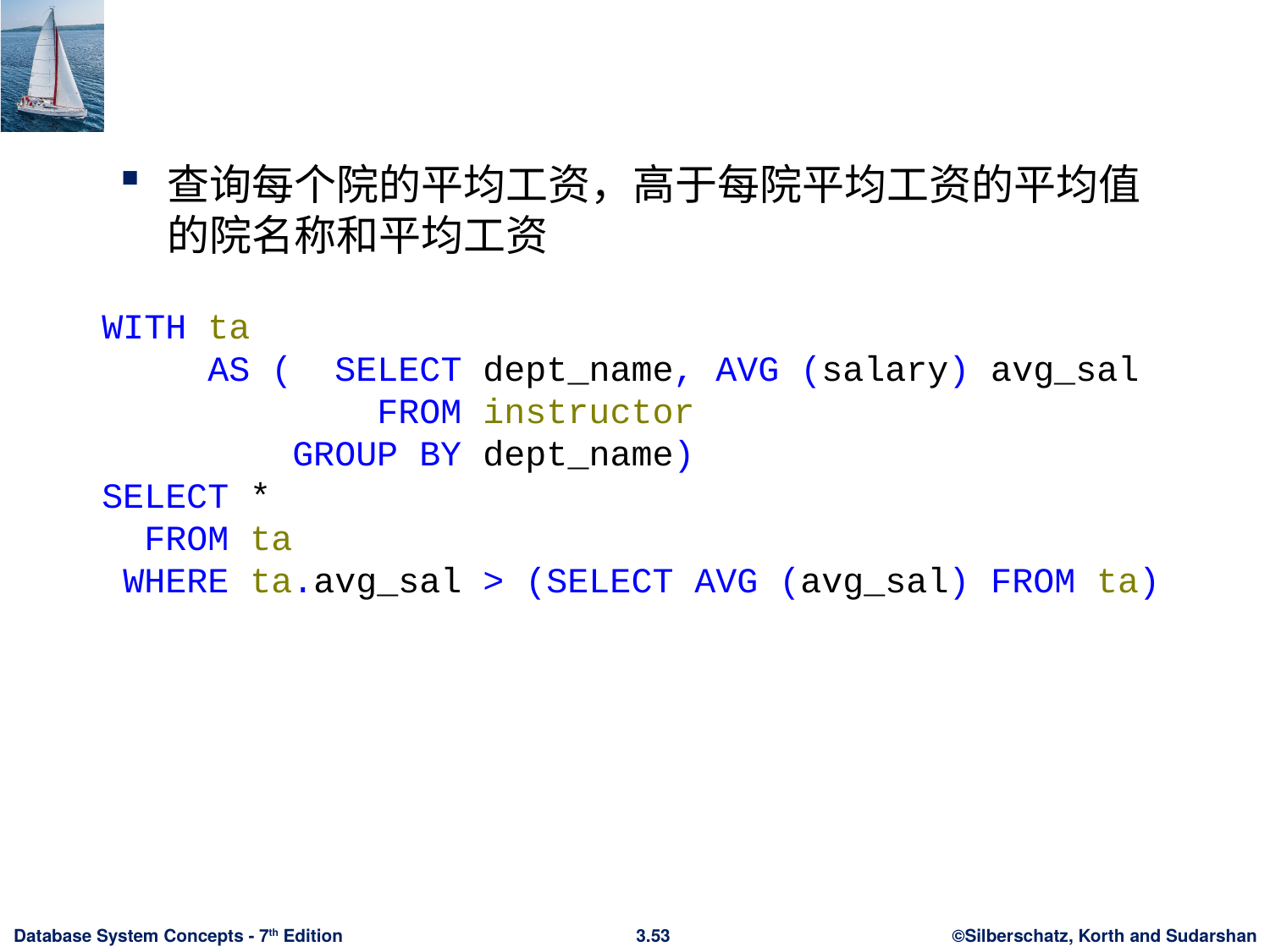

#
查询每个院的平均工资，高于每院平均工资的平均值的院名称和平均工资
WITH ta
     AS (  SELECT dept_name, AVG (salary) avg_sal
             FROM instructor
         GROUP BY dept_name)
SELECT *
  FROM ta
 WHERE ta.avg_sal > (SELECT AVG (avg_sal) FROM ta)